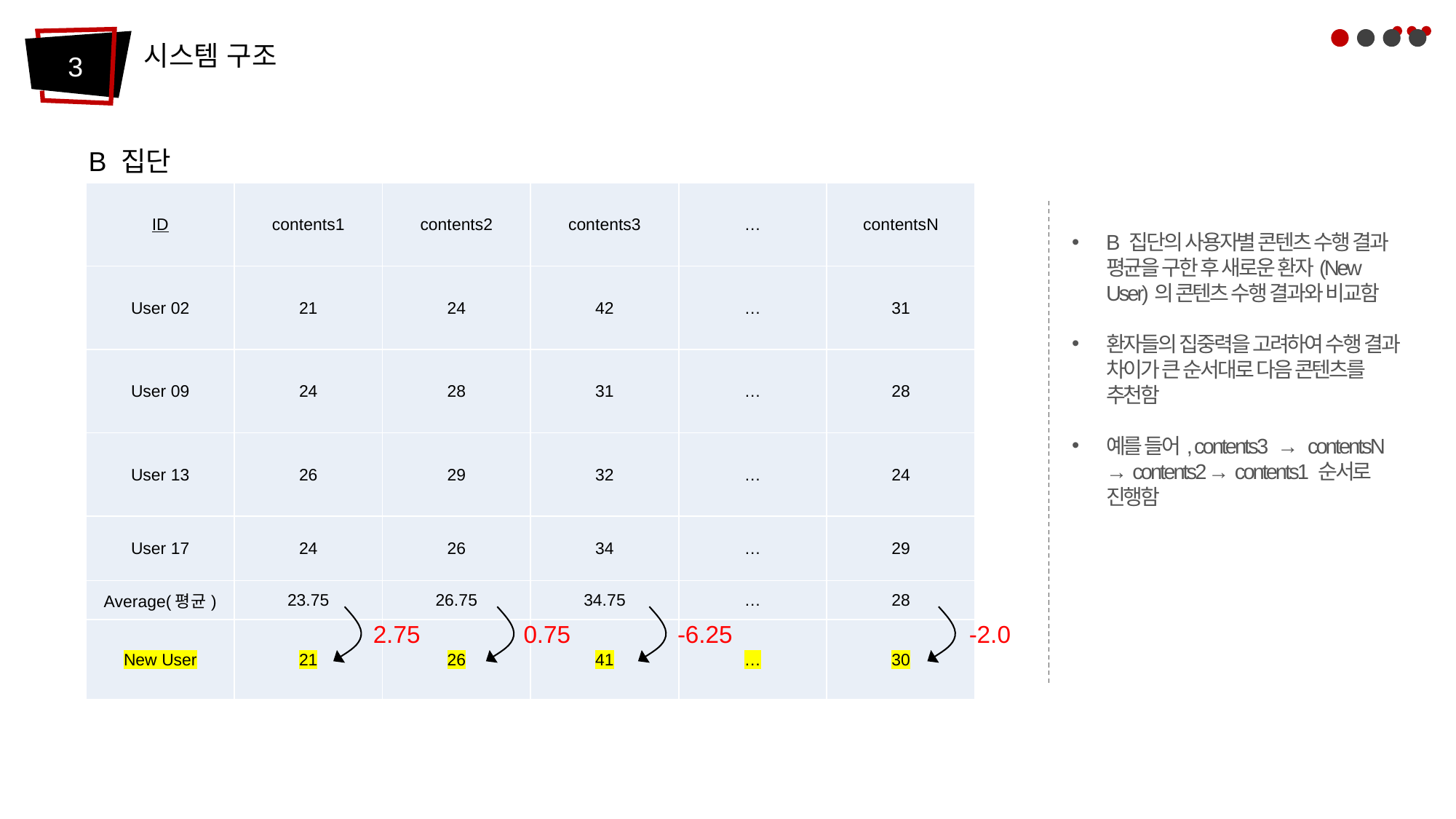

시스템 구조

3
B 집단
| ID | contents1 | contents2 | contents3 | … | contentsN |
| --- | --- | --- | --- | --- | --- |
| User 02 | 21 | 24 | 42 | … | 31 |
| User 09 | 24 | 28 | 31 | … | 28 |
| User 13 | 26 | 29 | 32 | … | 24 |
| User 17 | 24 | 26 | 34 | … | 29 |
| Average(평균) | 23.75 | 26.75 | 34.75 | … | 28 |
| New User | 21 | 26 | 41 | … | 30 |
B 집단의 사용자별 콘텐츠 수행 결과 평균을 구한 후 새로운 환자(New  User)의 콘텐츠 수행 결과와 비교함

환자들의 집중력을 고려하여 수행 결과 차이가 큰 순서대로 다음 콘텐츠를 추천함

예를 들어, contents3   →   contentsN  →  contents2 →  contents1 순서로 진행함

2.75
0.75
-6.25
-2.0